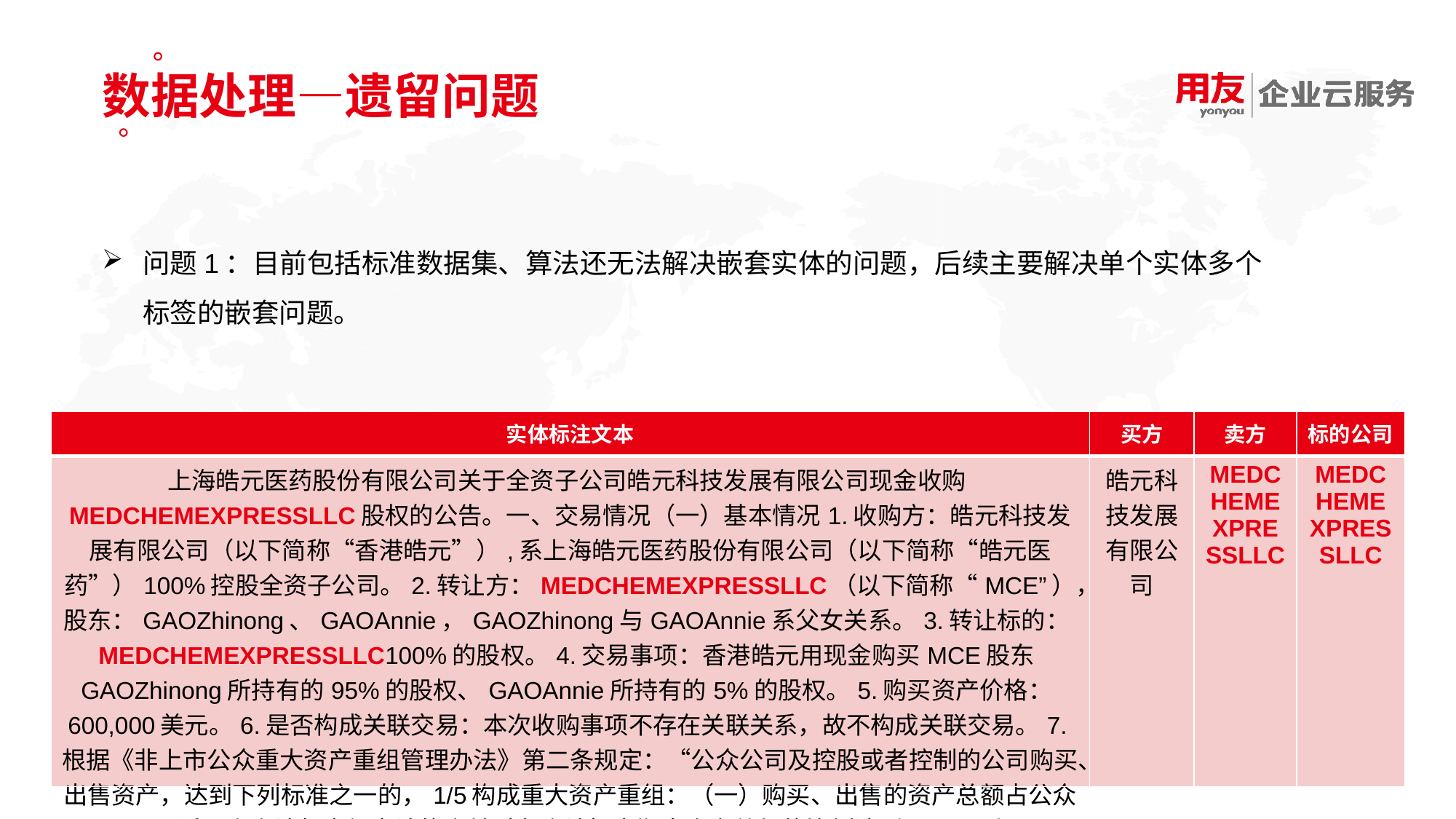

数据处理—遗留问题
问题1：目前包括标准数据集、算法还无法解决嵌套实体的问题，后续主要解决单个实体多个标签的嵌套问题。
| 实体标注文本 | 买方 | 卖方 | 标的公司 |
| --- | --- | --- | --- |
| 上海皓元医药股份有限公司关于全资子公司皓元科技发展有限公司现金收购MEDCHEMEXPRESSLLC股权的公告。一、交易情况（一）基本情况1.收购方：皓元科技发展有限公司（以下简称“香港皓元”）,系上海皓元医药股份有限公司（以下简称“皓元医药”）100%控股全资子公司。2.转让方：MEDCHEMEXPRESSLLC（以下简称“MCE”），股东：GAOZhinong、GAOAnnie，GAOZhinong与GAOAnnie系父女关系。3.转让标的：MEDCHEMEXPRESSLLC100%的股权。4.交易事项：香港皓元用现金购买MCE股东GAOZhinong所持有的95%的股权、GAOAnnie所持有的5%的股权。5.购买资产价格：600,000美元。6.是否构成关联交易：本次收购事项不存在关联关系，故不构成关联交易。7.根据《非上市公众重大资产重组管理办法》第二条规定：“公众公司及控股或者控制的公司购买、出售资产，达到下列标准之一的，1/5构成重大资产重组：（一）购买、出售的资产总额占公众公司最近一个会计年度经审计的合并财务会计报表期末资产总额的比例达到50%以上； | 皓元科技发展有限公司 | MEDCHEMEXPRESSLLC | MEDCHEMEXPRESSLLC |